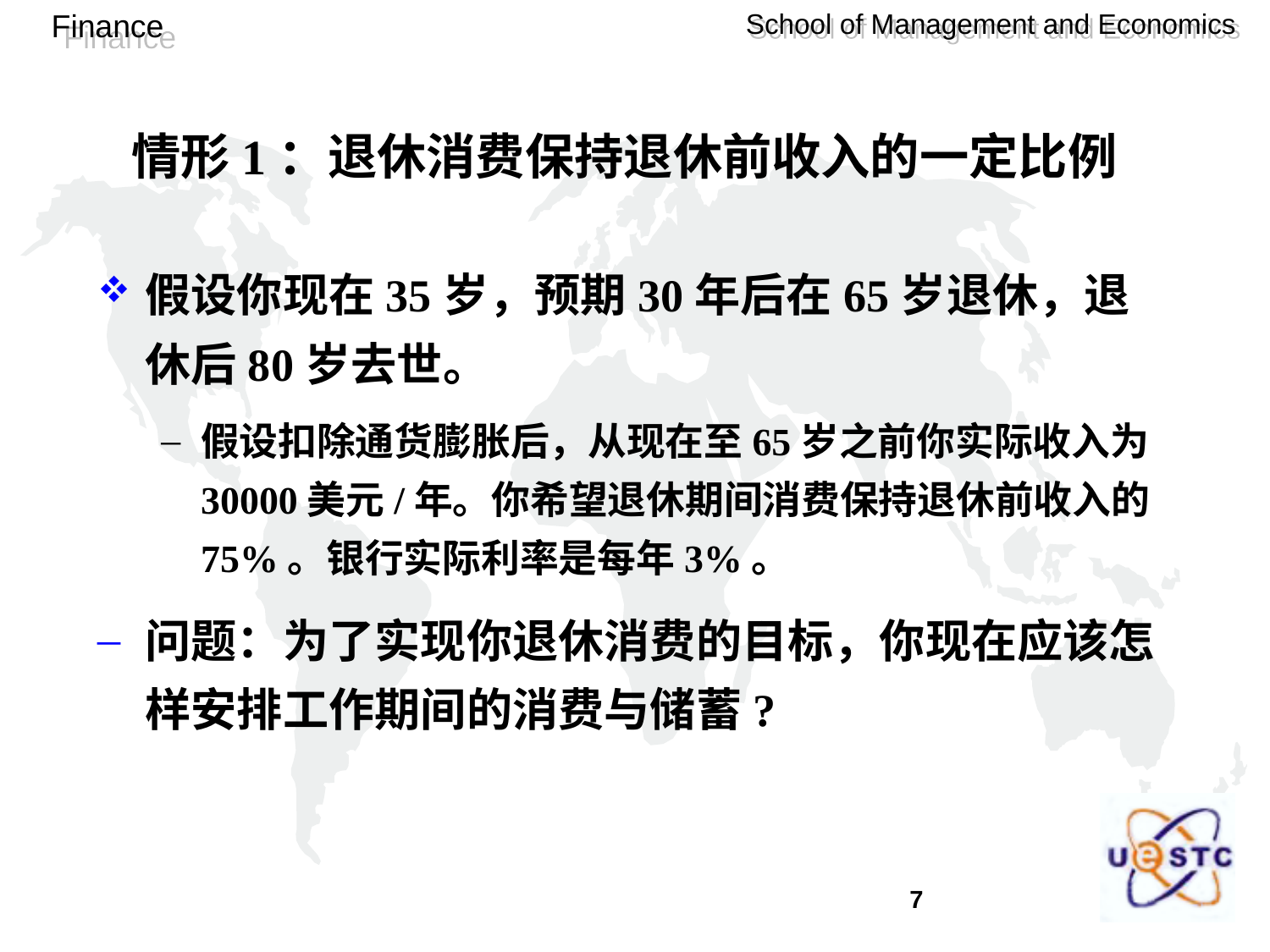

# 情形1：退休消费保持退休前收入的一定比例
假设你现在35岁，预期30年后在65岁退休，退休后80岁去世。
假设扣除通货膨胀后，从现在至65岁之前你实际收入为30000美元/年。你希望退休期间消费保持退休前收入的75%。银行实际利率是每年3%。
问题：为了实现你退休消费的目标，你现在应该怎样安排工作期间的消费与储蓄?